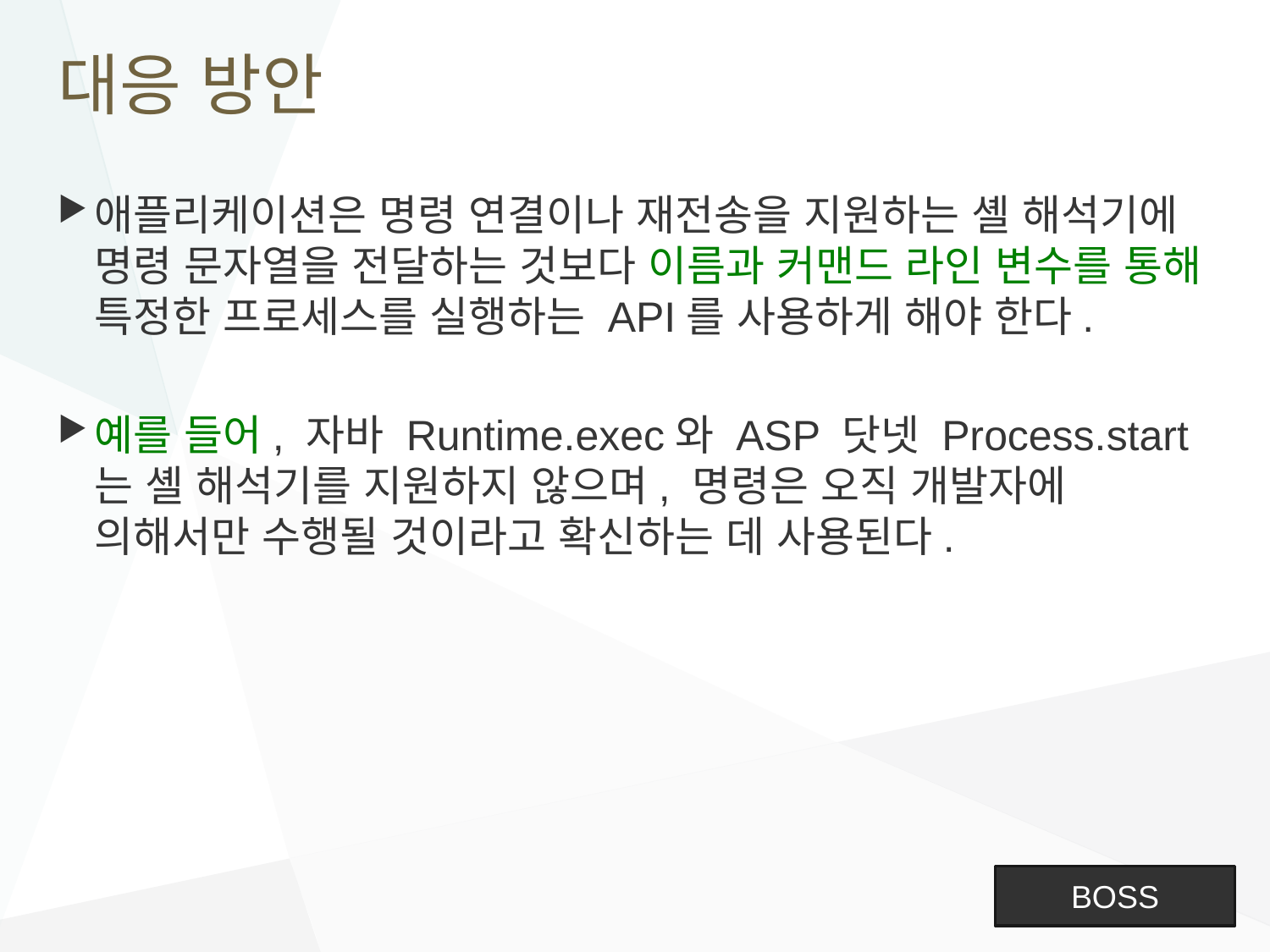

# 대응 방안
애플리케이션은 명령 연결이나 재전송을 지원하는 셸 해석기에 명령 문자열을 전달하는 것보다 이름과 커맨드 라인 변수를 통해 특정한 프로세스를 실행하는 API를 사용하게 해야 한다.

예를 들어, 자바 Runtime.exec와 ASP 닷넷 Process.start는 셸 해석기를 지원하지 않으며, 명령은 오직 개발자에 의해서만 수행될 것이라고 확신하는 데 사용된다.
BOSS